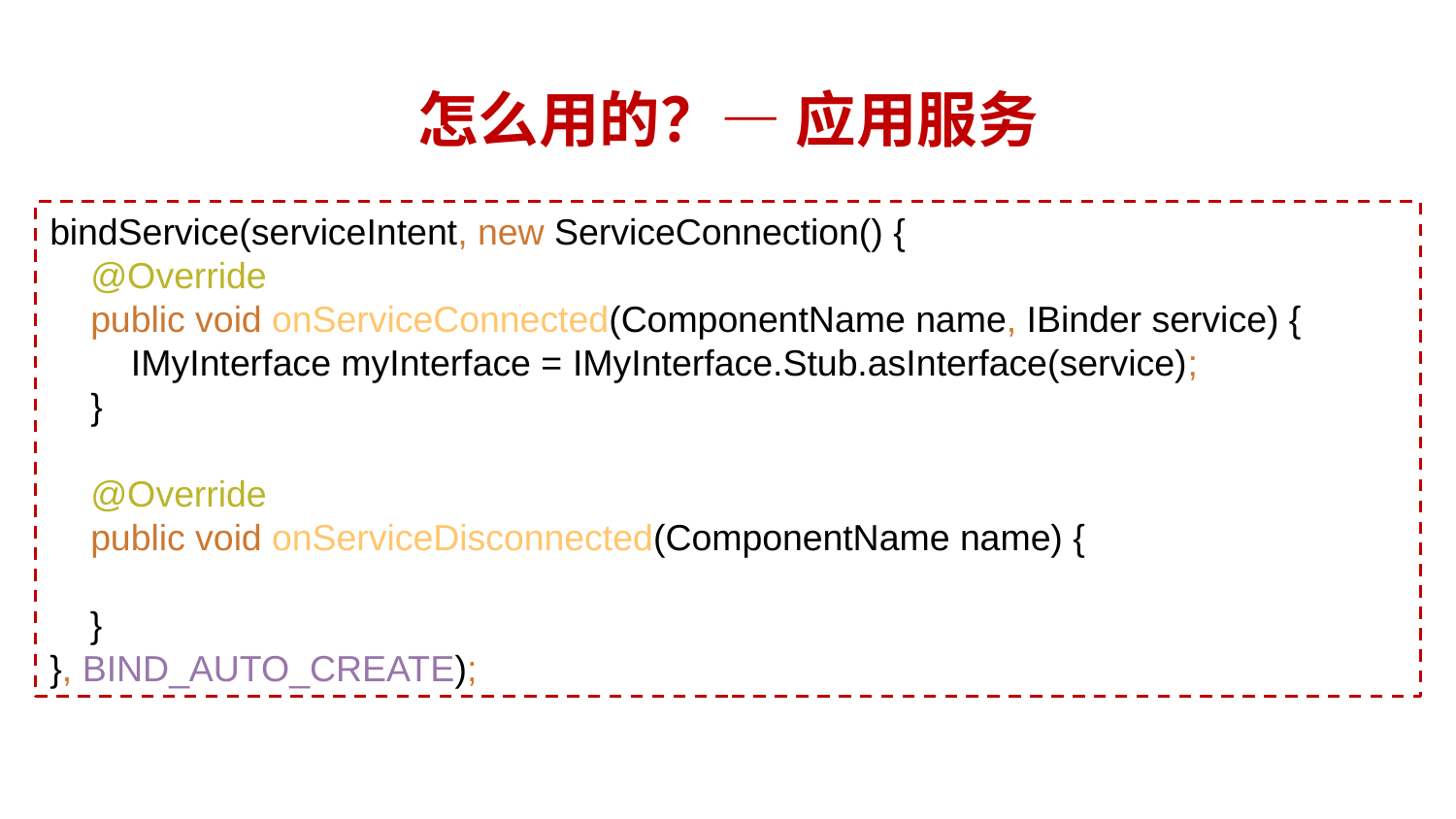

# 怎么用的？— 应用服务
bindService(serviceIntent, new ServiceConnection() {
    @Override
    public void onServiceConnected(ComponentName name, IBinder service) {
        IMyInterface myInterface = IMyInterface.Stub.asInterface(service);
    }
    @Override
    public void onServiceDisconnected(ComponentName name) {
    }
}, BIND_AUTO_CREATE);